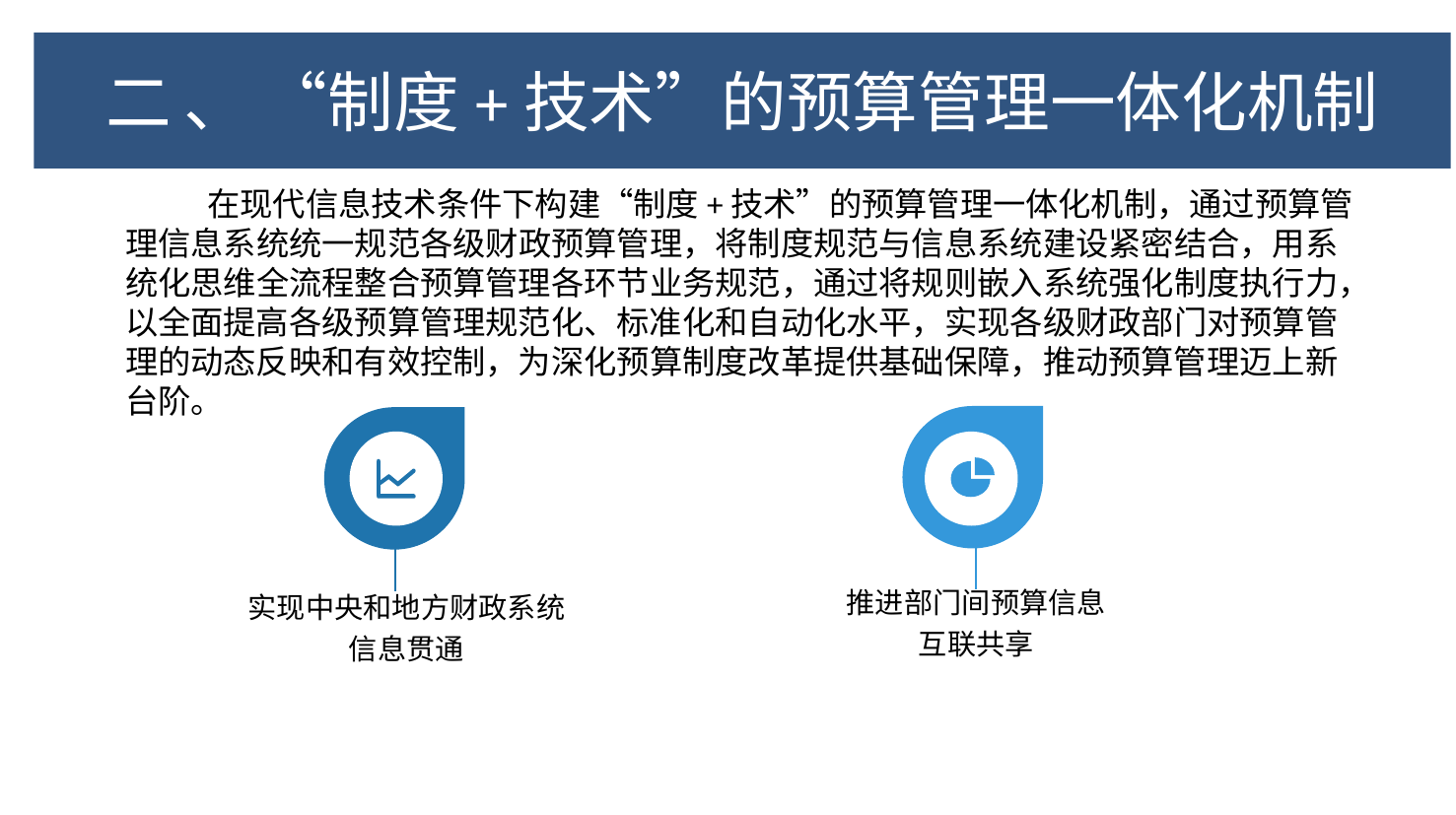

一、财政预算管理信息化的现实意义
# 二、“制度+技术”的预算管理一体化机制
在现代信息技术条件下构建“制度+技术”的预算管理一体化机制，通过预算管理信息系统统一规范各级财政预算管理，将制度规范与信息系统建设紧密结合，用系统化思维全流程整合预算管理各环节业务规范，通过将规则嵌入系统强化制度执行力，以全面提高各级预算管理规范化、标准化和自动化水平，实现各级财政部门对预算管理的动态反映和有效控制，为深化预算制度改革提供基础保障，推动预算管理迈上新台阶。

推进部门间预算信息
互联共享
实现中央和地方财政系统信息贯通